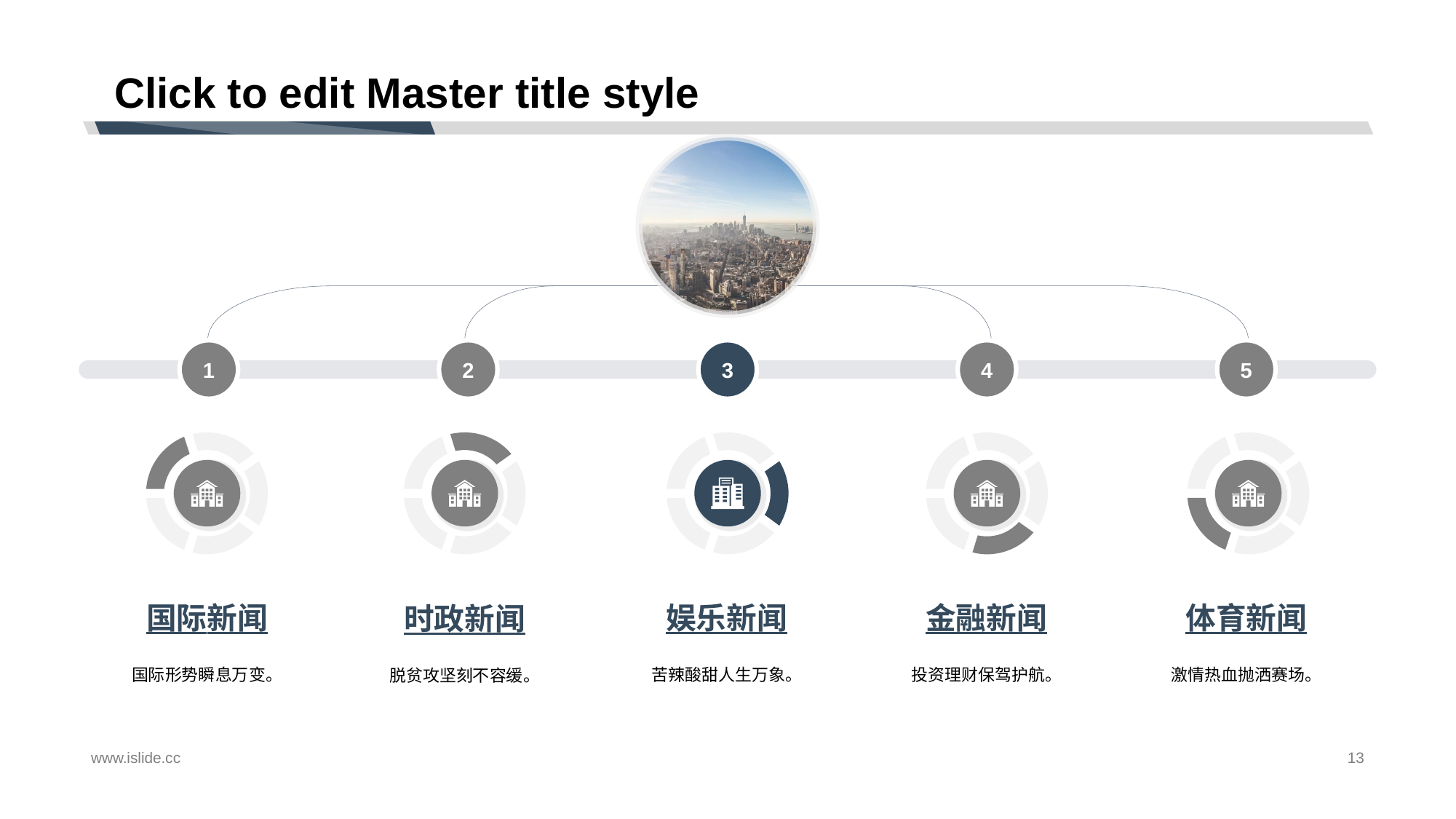

# Click to edit Master title style

1
2
3
4
5

国际新闻
国际形势瞬息万变。
娱乐新闻
苦辣酸甜人生万象。
金融新闻
投资理财保驾护航。
体育新闻
激情热血抛洒赛场。
时政新闻
脱贫攻坚刻不容缓。
www.islide.cc
13